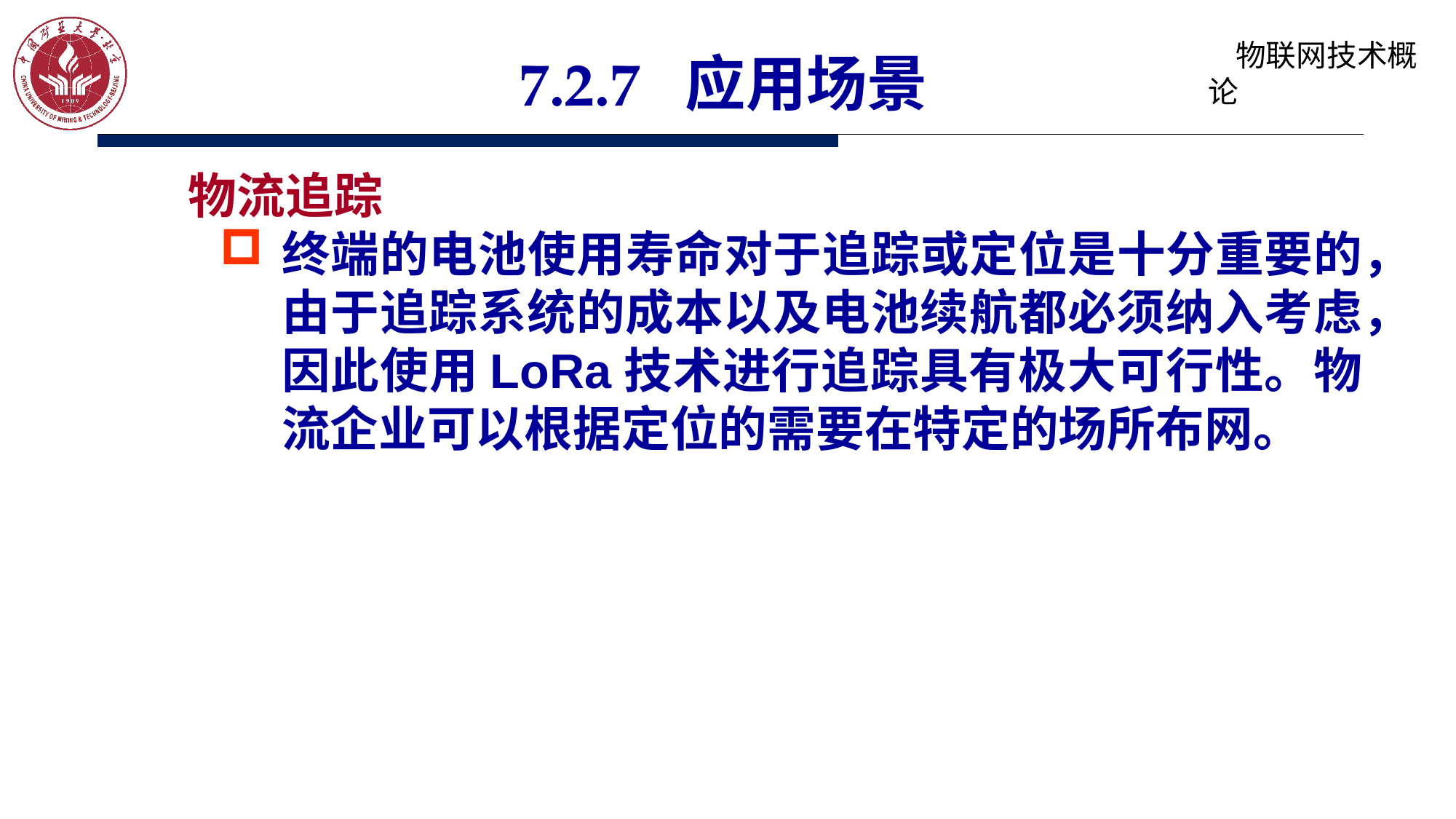

# 7.2.7  应用场景
 物流追踪
终端的电池使用寿命对于追踪或定位是十分重要的，由于追踪系统的成本以及电池续航都必须纳入考虑，因此使用LoRa技术进行追踪具有极大可行性。物流企业可以根据定位的需要在特定的场所布网。